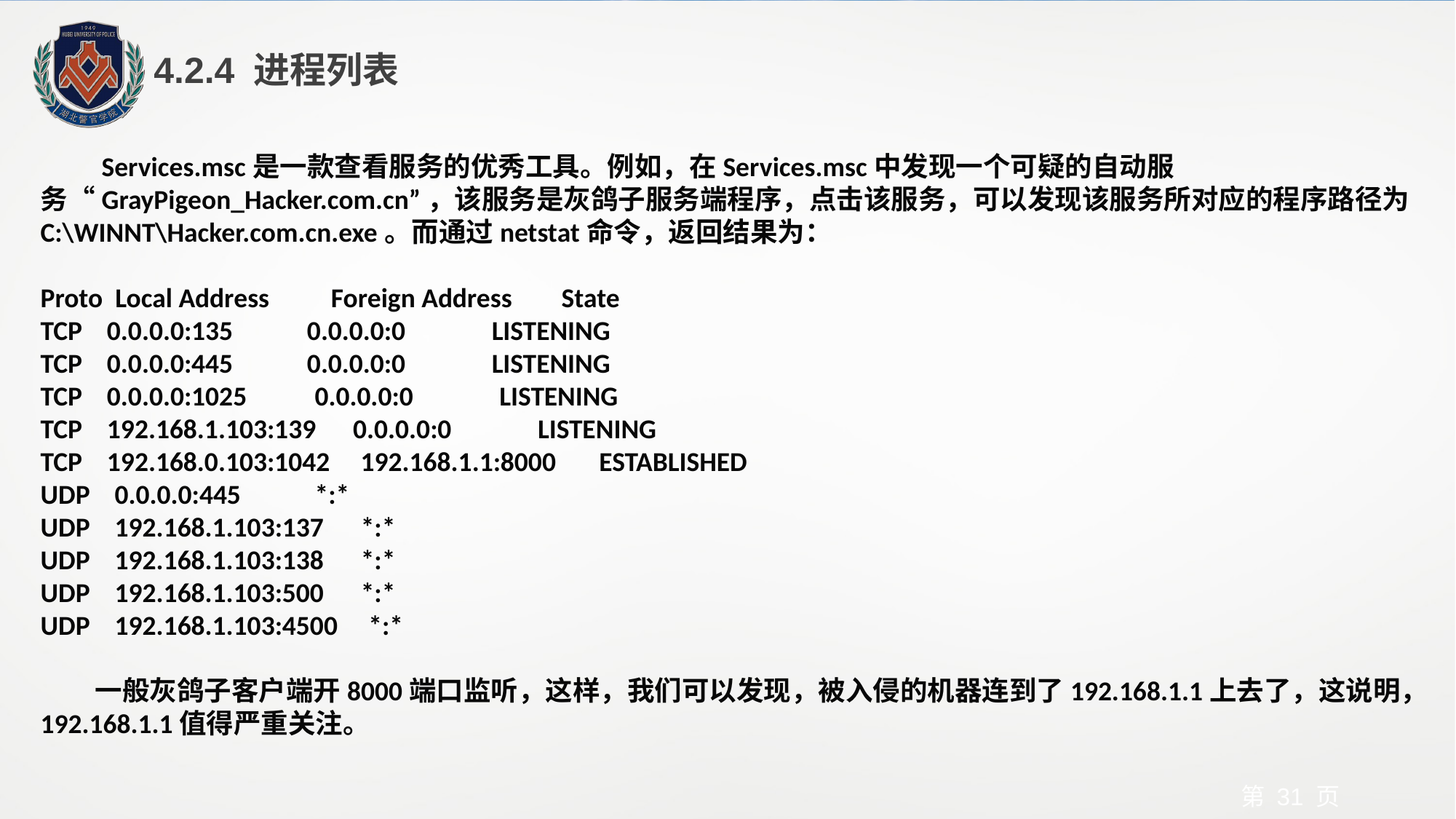

4.2.4 进程列表
　　Services.msc是一款查看服务的优秀工具。例如，在Services.msc中发现一个可疑的自动服务“GrayPigeon_Hacker.com.cn”，该服务是灰鸽子服务端程序，点击该服务，可以发现该服务所对应的程序路径为C:\WINNT\Hacker.com.cn.exe。而通过netstat命令，返回结果为：

Proto  Local Address          Foreign Address        State
TCP    0.0.0.0:135            0.0.0.0:0              LISTENING
TCP    0.0.0.0:445            0.0.0.0:0              LISTENING
TCP    0.0.0.0:1025           0.0.0.0:0              LISTENING
TCP    192.168.1.103:139      0.0.0.0:0              LISTENING
TCP    192.168.0.103:1042     192.168.1.1:8000       ESTABLISHED
UDP    0.0.0.0:445            *:*
UDP    192.168.1.103:137      *:*
UDP    192.168.1.103:138      *:*
UDP    192.168.1.103:500      *:*
UDP    192.168.1.103:4500     *:*

　　一般灰鸽子客户端开8000端口监听，这样，我们可以发现，被入侵的机器连到了192.168.1.1上去了，这说明，192.168.1.1值得严重关注。